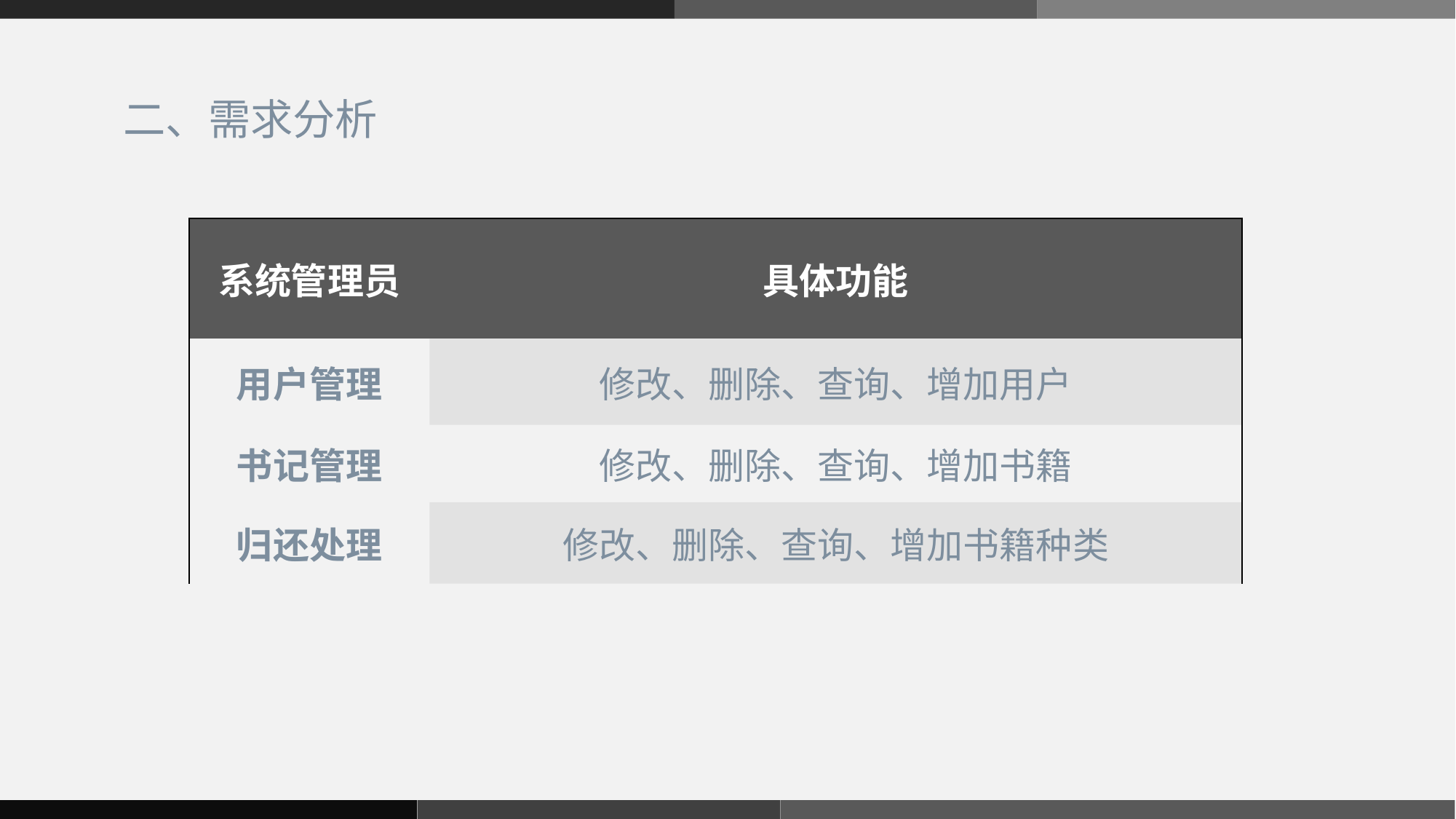

二、需求分析

| 系统管理员 | 具体功能 |
| --- | --- |
| 用户管理 | 修改、删除、查询、增加用户 |
| 书记管理 | 修改、删除、查询、增加书籍 |
| 归还处理 | 修改、删除、查询、增加书籍种类 |